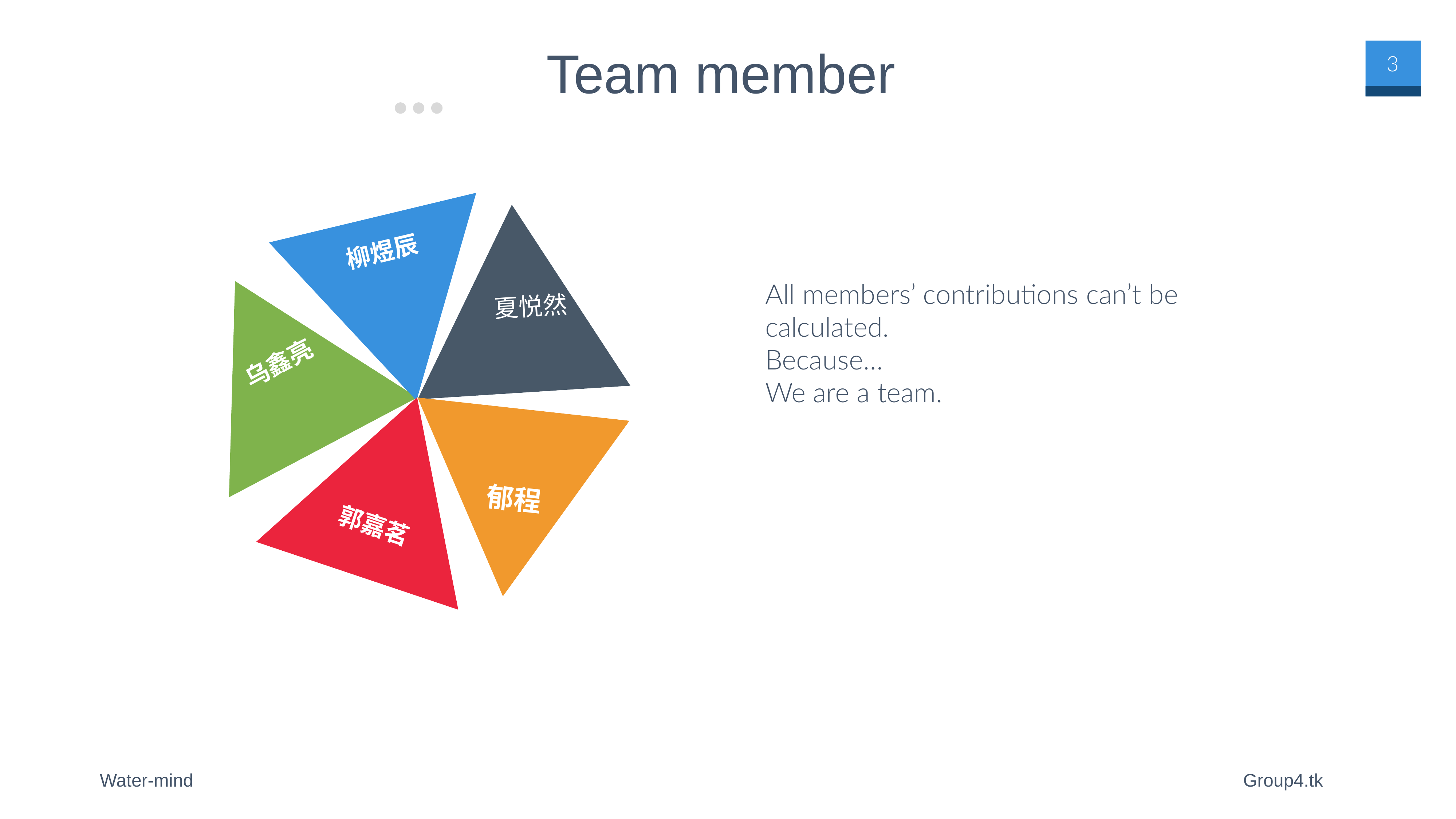

Team member
3

柳煜辰

夏悦然

乌鑫亮
All members’ contributions can’t be calculated.
Because…
We are a team.

郭嘉茗

郁程